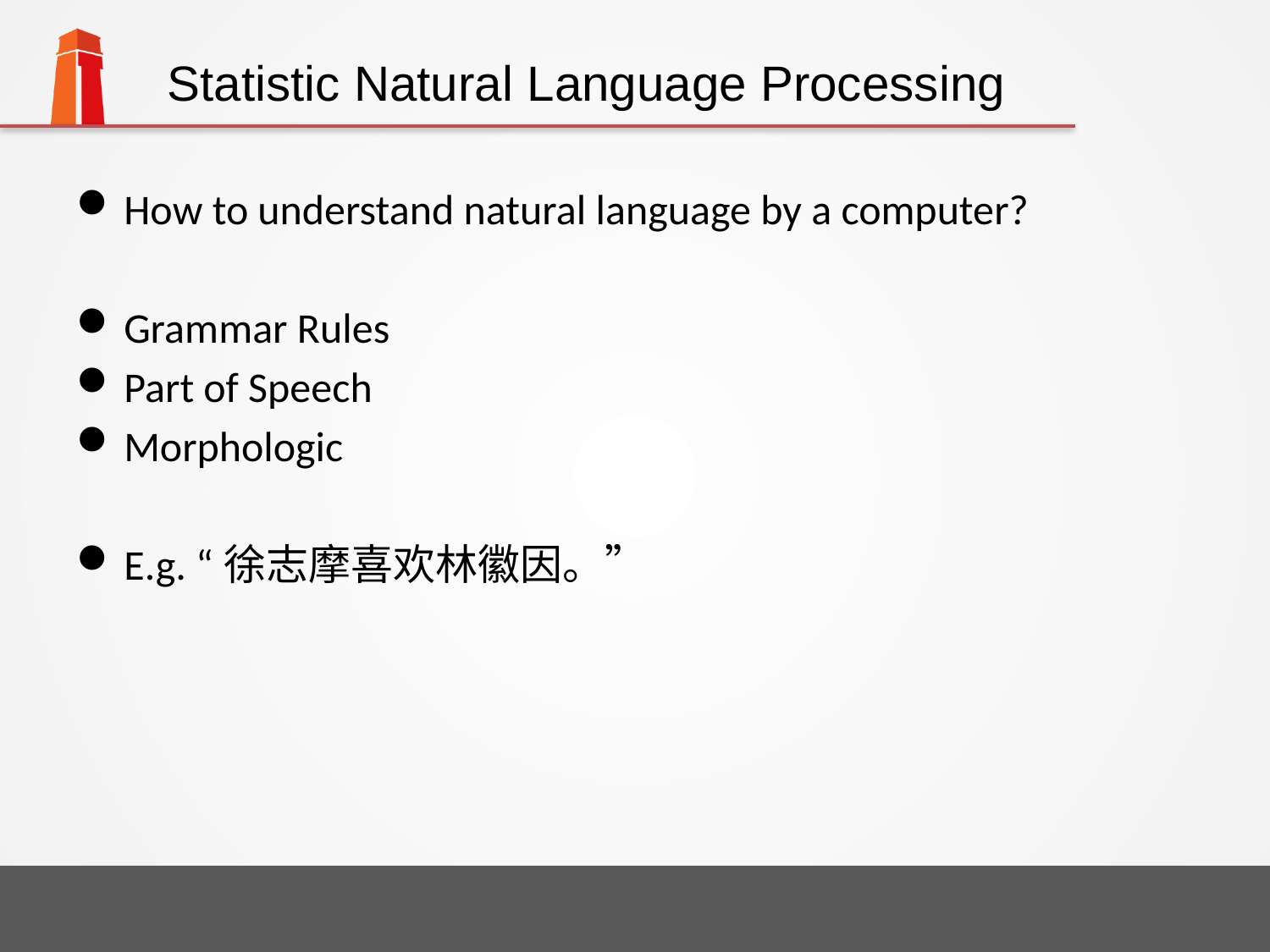

# Statistic Natural Language Processing
How to understand natural language by a computer?

Grammar Rules
Part of Speech
Morphologic

E.g. “徐志摩喜欢林徽因。”